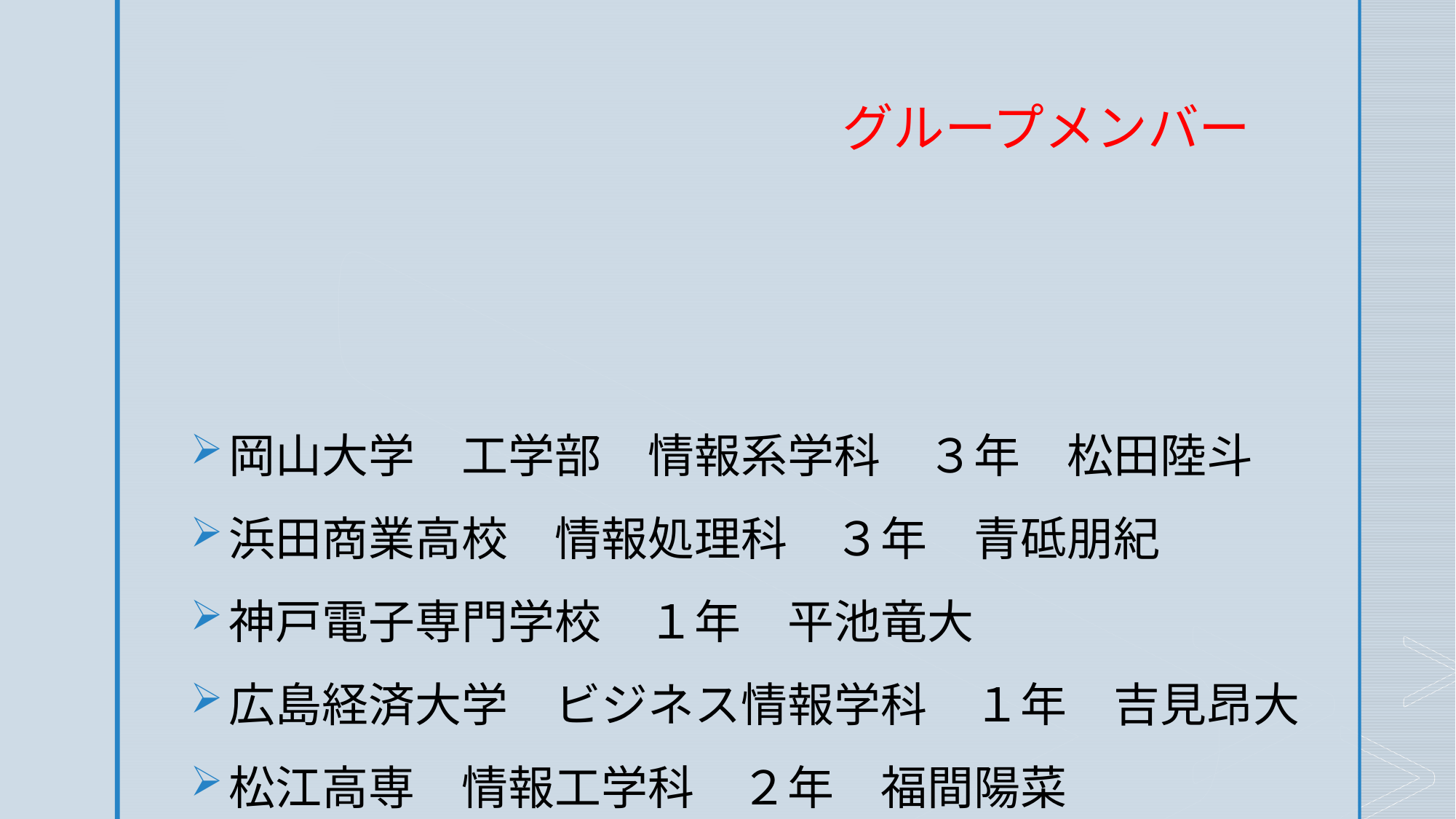

# グループメンバー
岡山大学　工学部　情報系学科　３年　松田陸斗
浜田商業高校　情報処理科　３年　青砥朋紀
神戸電子専門学校　１年　平池竜大
広島経済大学　ビジネス情報学科　１年　吉見昂大
松江高専　情報工学科　２年　福間陽菜